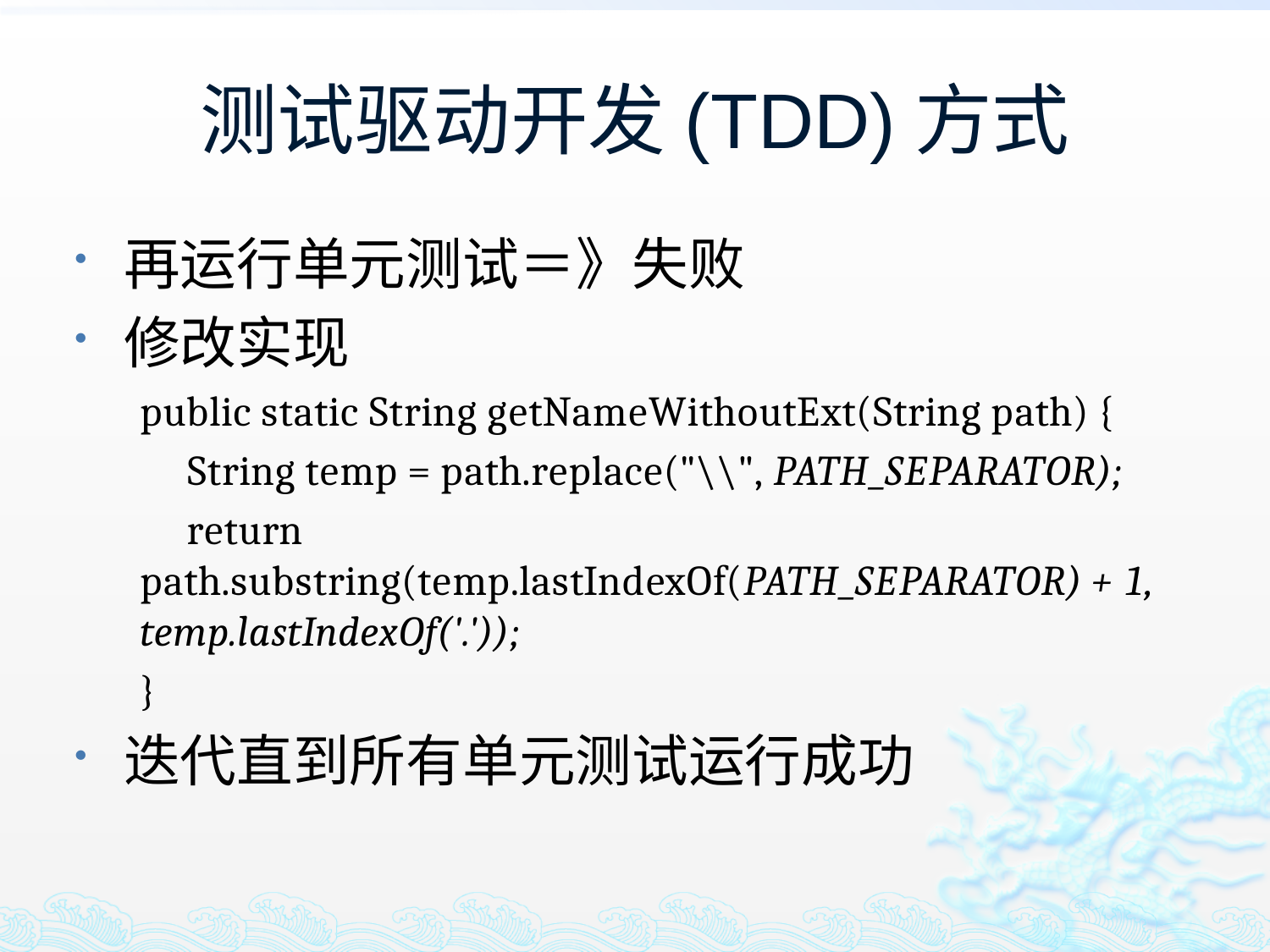

# 测试驱动开发(TDD)方式
再运行单元测试＝》失败
修改实现
public static String getNameWithoutExt(String path) {
     String temp = path.replace("\\", PATH_SEPARATOR);
     return path.substring(temp.lastIndexOf(PATH_SEPARATOR) + 1, temp.lastIndexOf('.'));
}
迭代直到所有单元测试运行成功